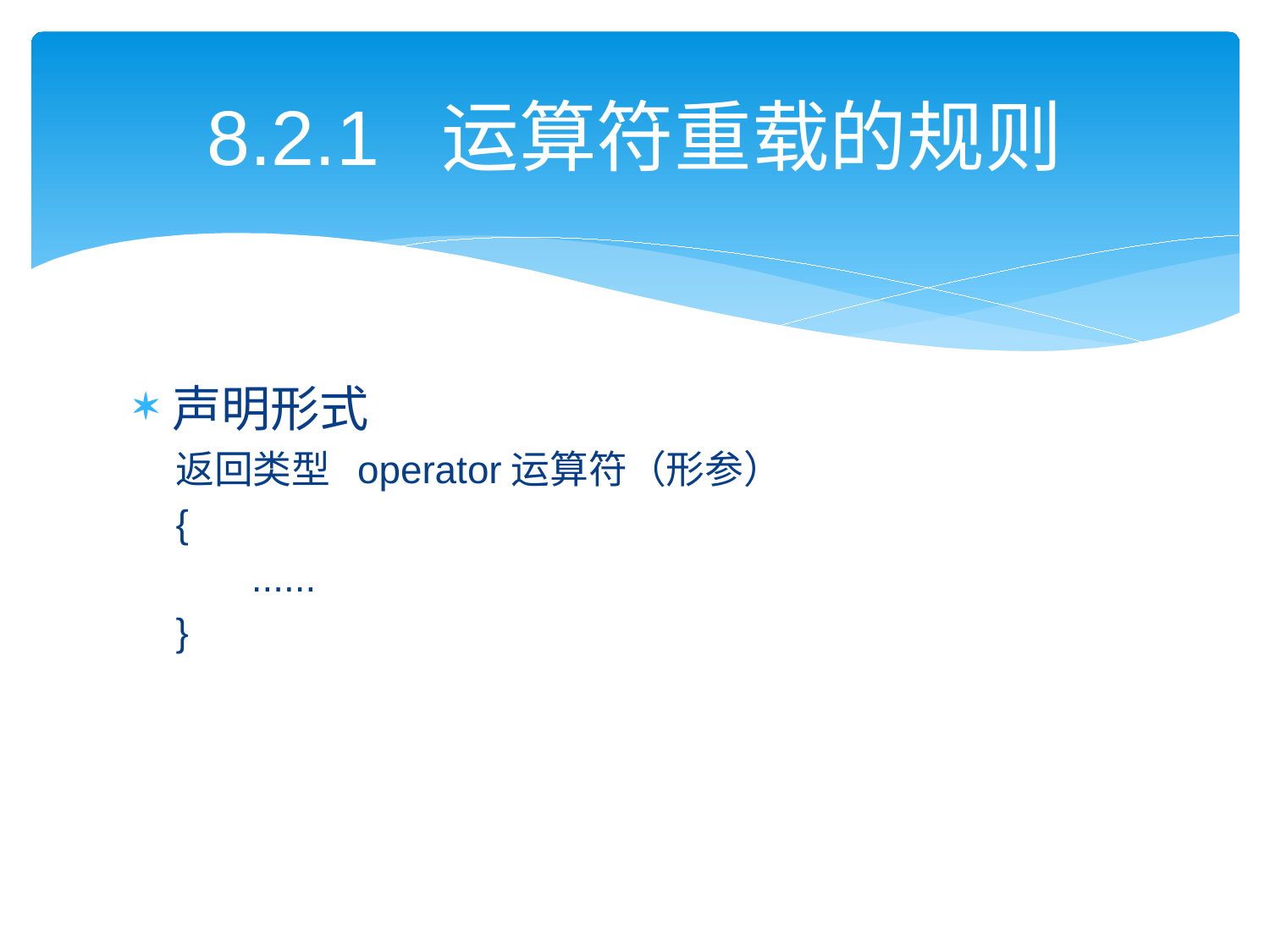

# 8.2.1  运算符重载的规则
声明形式
返回类型  operator运算符（形参）
{
       ......
}